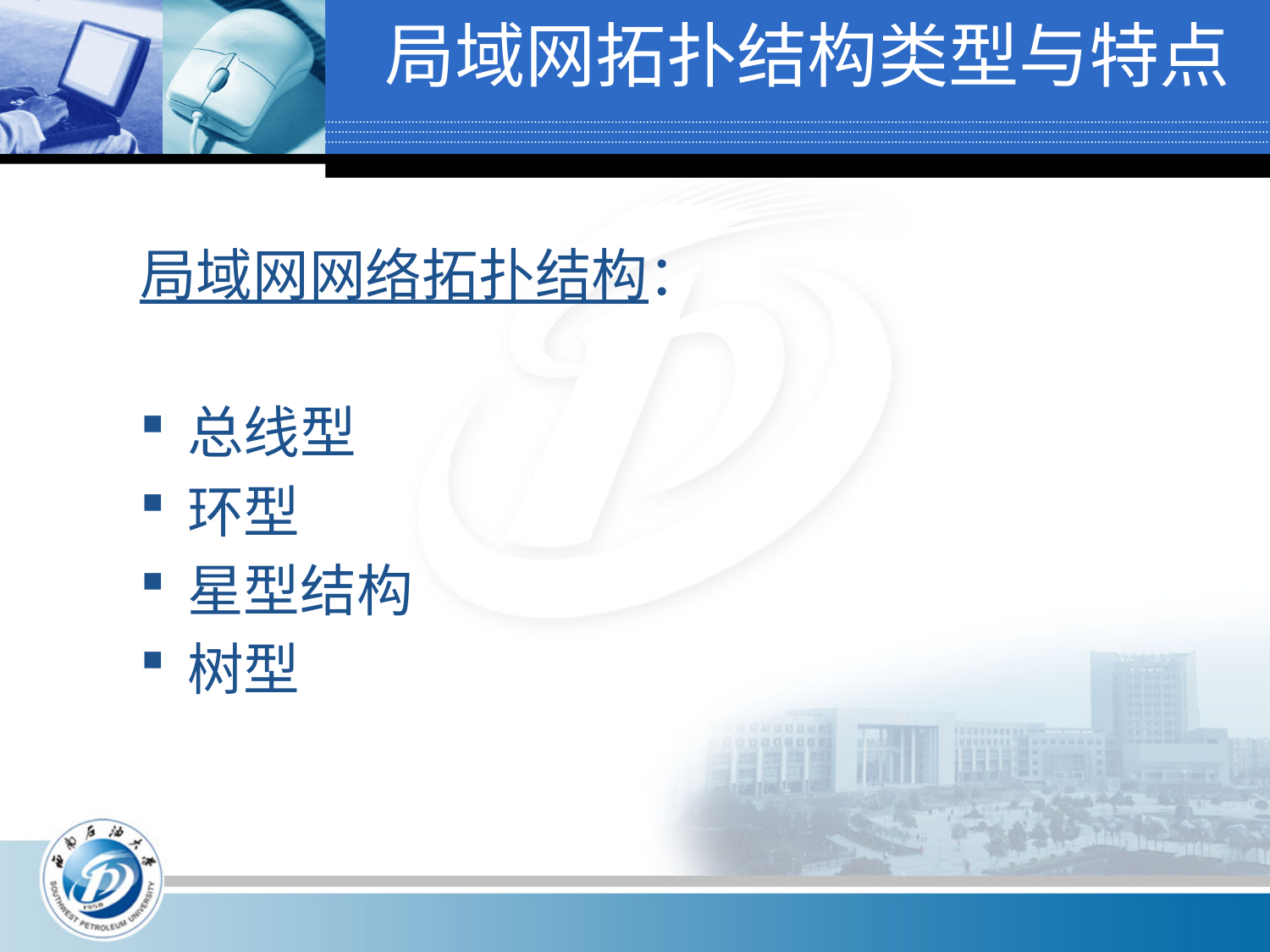

局域网拓扑结构类型与特点
局域网网络拓扑结构：

总线型
环型
星型结构
树型